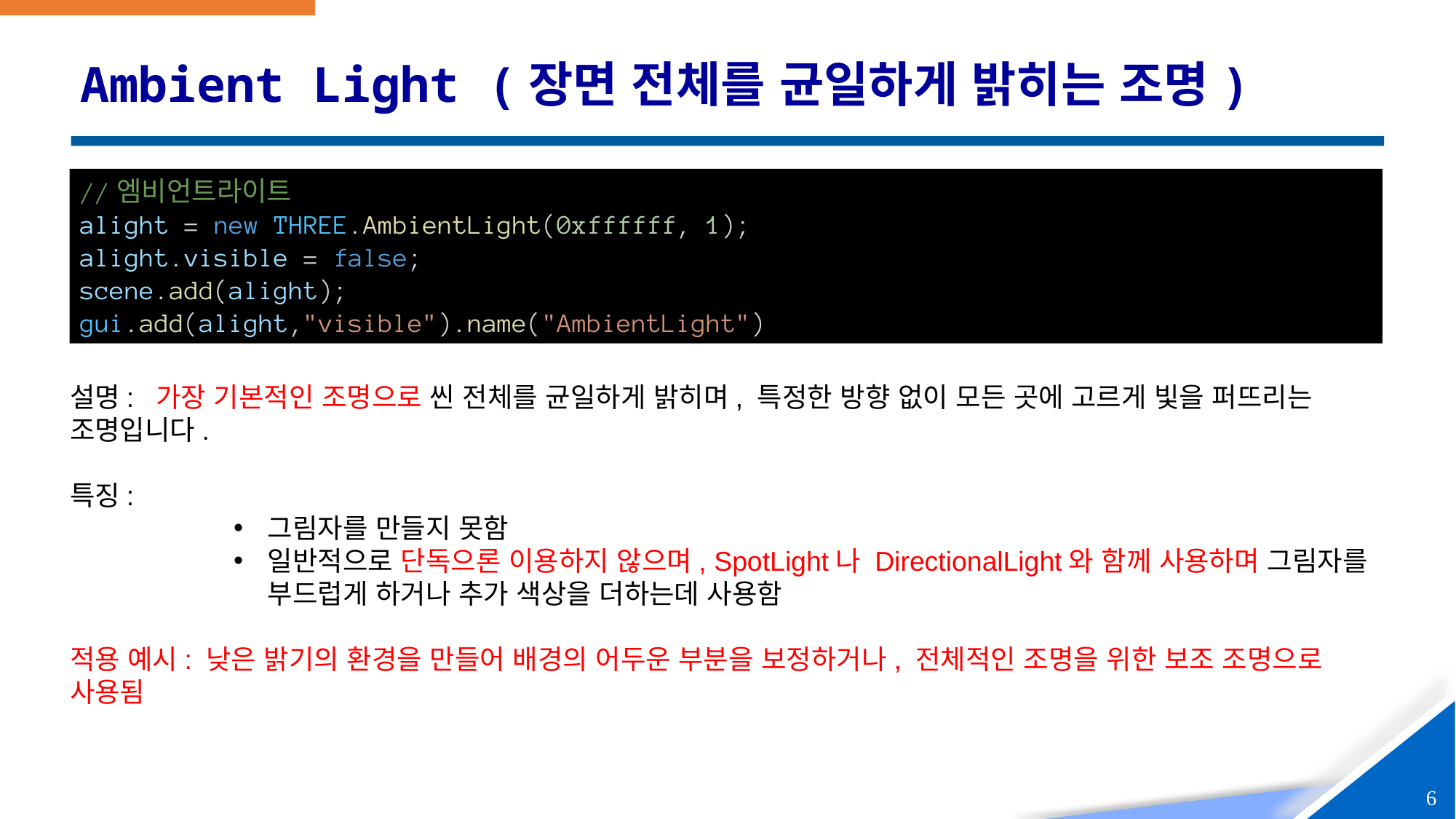

# Ambient Light (장면 전체를 균일하게 밝히는 조명)
//엠비언트라이트
alight = new THREE.AmbientLight(0xffffff, 1);
alight.visible = false;
scene.add(alight);
gui.add(alight,"visible").name("AmbientLight")
설명:  가장 기본적인 조명으로 씬 전체를 균일하게 밝히며, 특정한 방향 없이 모든 곳에 고르게 빛을 퍼뜨리는 조명입니다.

특징:
그림자를 만들지 못함
일반적으로 단독으론 이용하지 않으며, SpotLight나 DirectionalLight와 함께 사용하며 그림자를 부드럽게 하거나 추가 색상을 더하는데 사용함

적용 예시: 낮은 밝기의 환경을 만들어 배경의 어두운 부분을 보정하거나, 전체적인 조명을 위한 보조 조명으로 사용됨
6